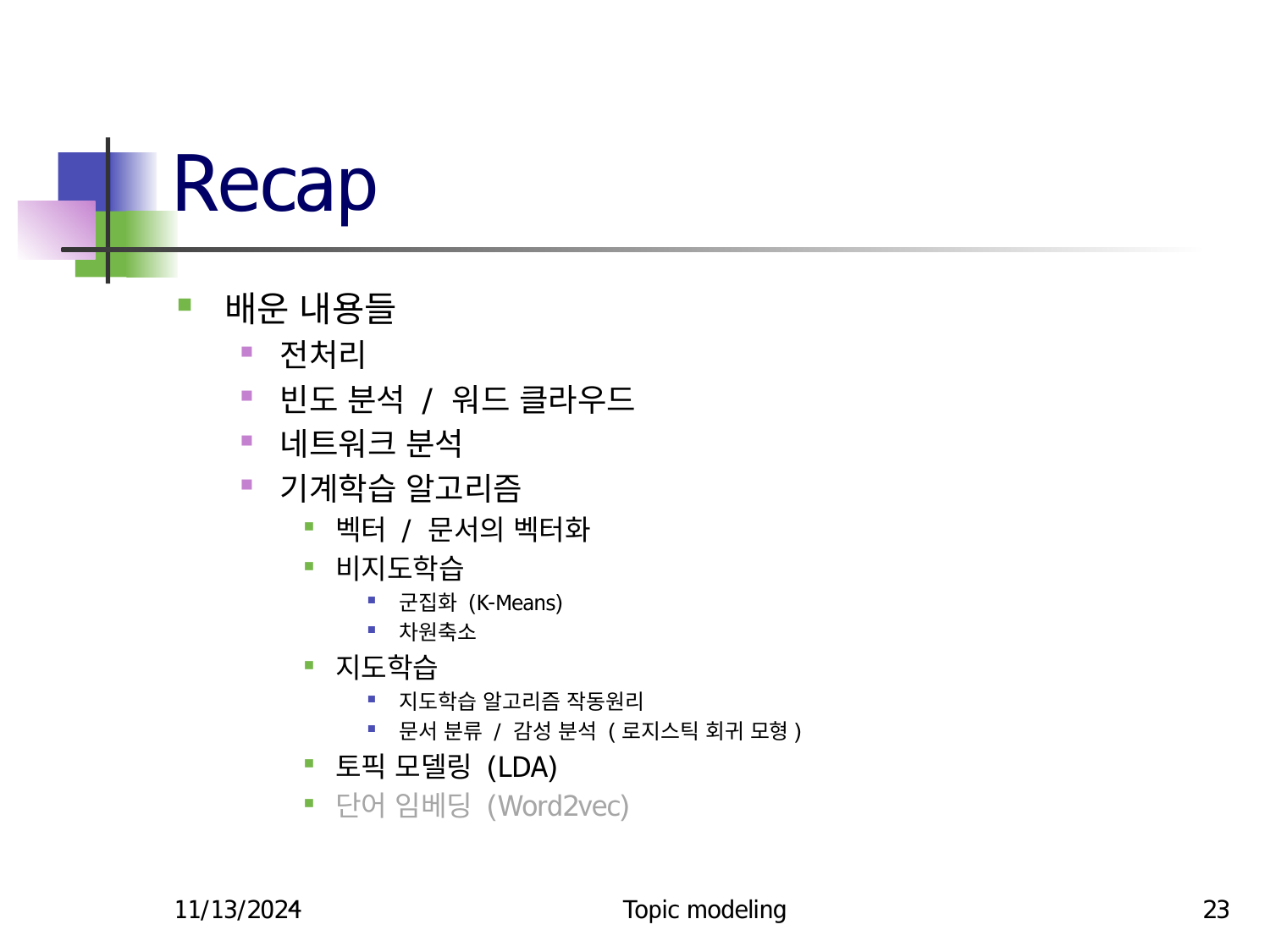

# Recap
배운 내용들
전처리
빈도 분석 / 워드 클라우드
네트워크 분석
기계학습 알고리즘
벡터 / 문서의 벡터화
비지도학습
군집화 (K-Means)
차원축소
지도학습
지도학습 알고리즘 작동원리
문서 분류 / 감성 분석 (로지스틱 회귀 모형)
토픽 모델링 (LDA)
단어 임베딩 (Word2vec)
11/13/2024
Topic modeling
23